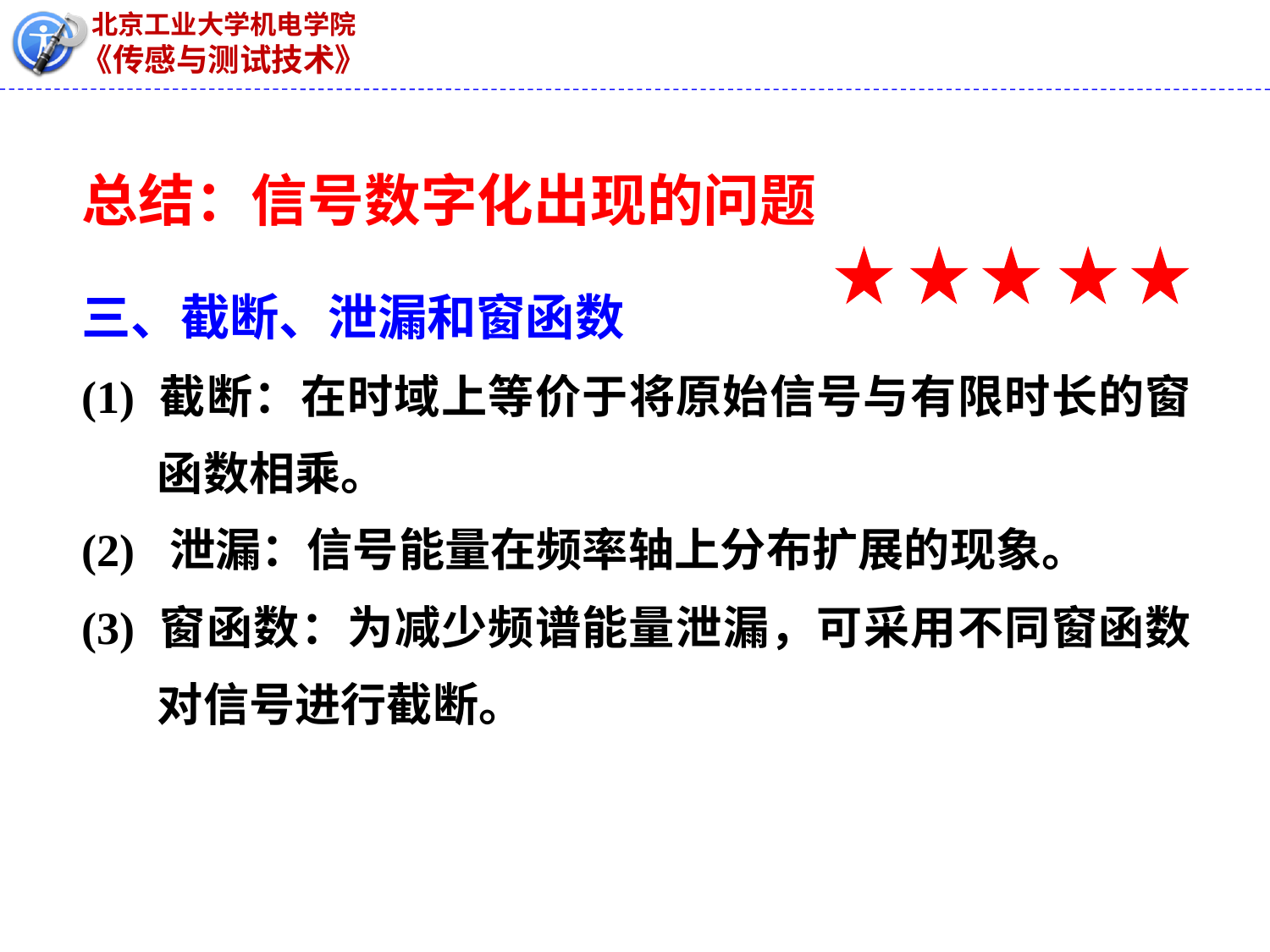

总结：信号数字化出现的问题
三、截断、泄漏和窗函数
(1) 截断：在时域上等价于将原始信号与有限时长的窗函数相乘。
(2)  泄漏：信号能量在频率轴上分布扩展的现象。
(3) 窗函数：为减少频谱能量泄漏，可采用不同窗函数对信号进行截断。